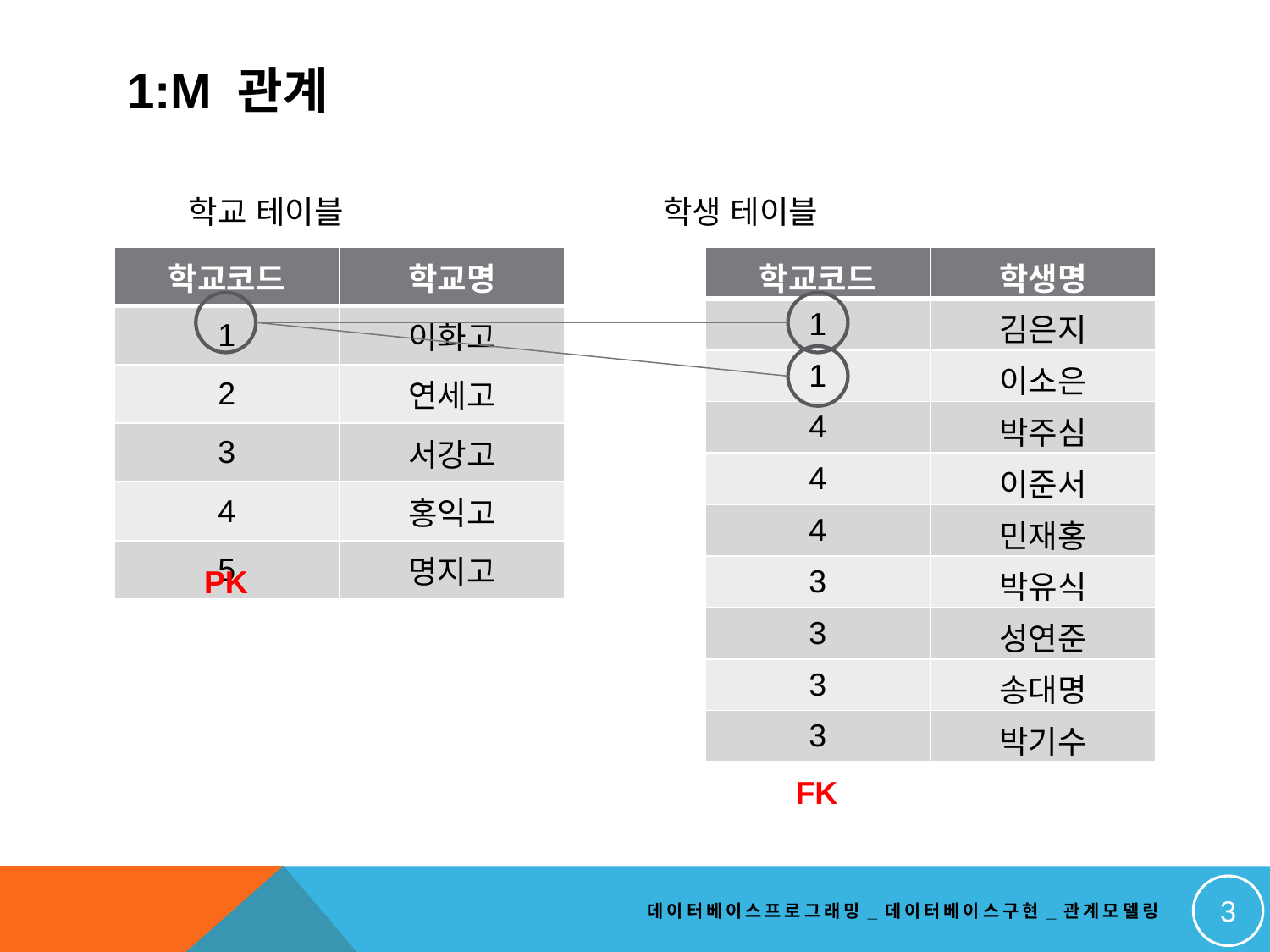

# 1:m 관계
학교 테이블                                    학생 테이블
| 학교코드 | 학교명 |
| --- | --- |
| 1 | 이화고 |
| 2 | 연세고 |
| 3 | 서강고 |
| 4 | 홍익고 |
| 5 | 명지고 |
| 학교코드 | 학생명 |
| --- | --- |
| 1 | 김은지 |
| 1 | 이소은 |
| 4 | 박주심 |
| 4 | 이준서 |
| 4 | 민재홍 |
| 3 | 박유식 |
| 3 | 성연준 |
| 3 | 송대명 |
| 3 | 박기수 |

PK
FK
3
데이터베이스프로그래밍_데이터베이스구현_관계모델링